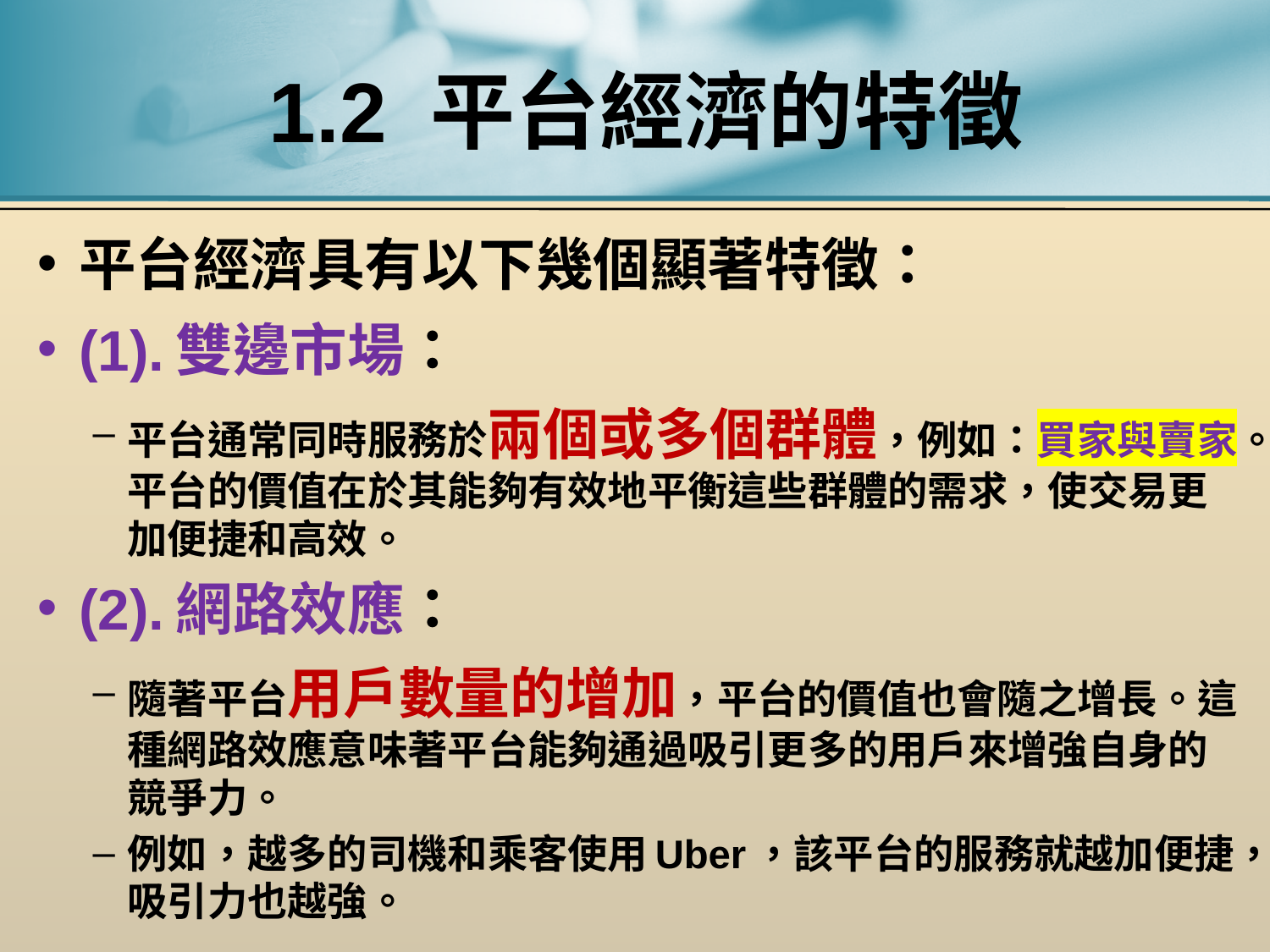

# 1.2 平台經濟的特徵
平台經濟具有以下幾個顯著特徵：
(1).雙邊市場：
平台通常同時服務於兩個或多個群體，例如：買家與賣家。平台的價值在於其能夠有效地平衡這些群體的需求，使交易更加便捷和高效。
(2).網路效應：
隨著平台用戶數量的增加，平台的價值也會隨之增長。這種網路效應意味著平台能夠通過吸引更多的用戶來增強自身的競爭力。
例如，越多的司機和乘客使用Uber，該平台的服務就越加便捷，吸引力也越強。